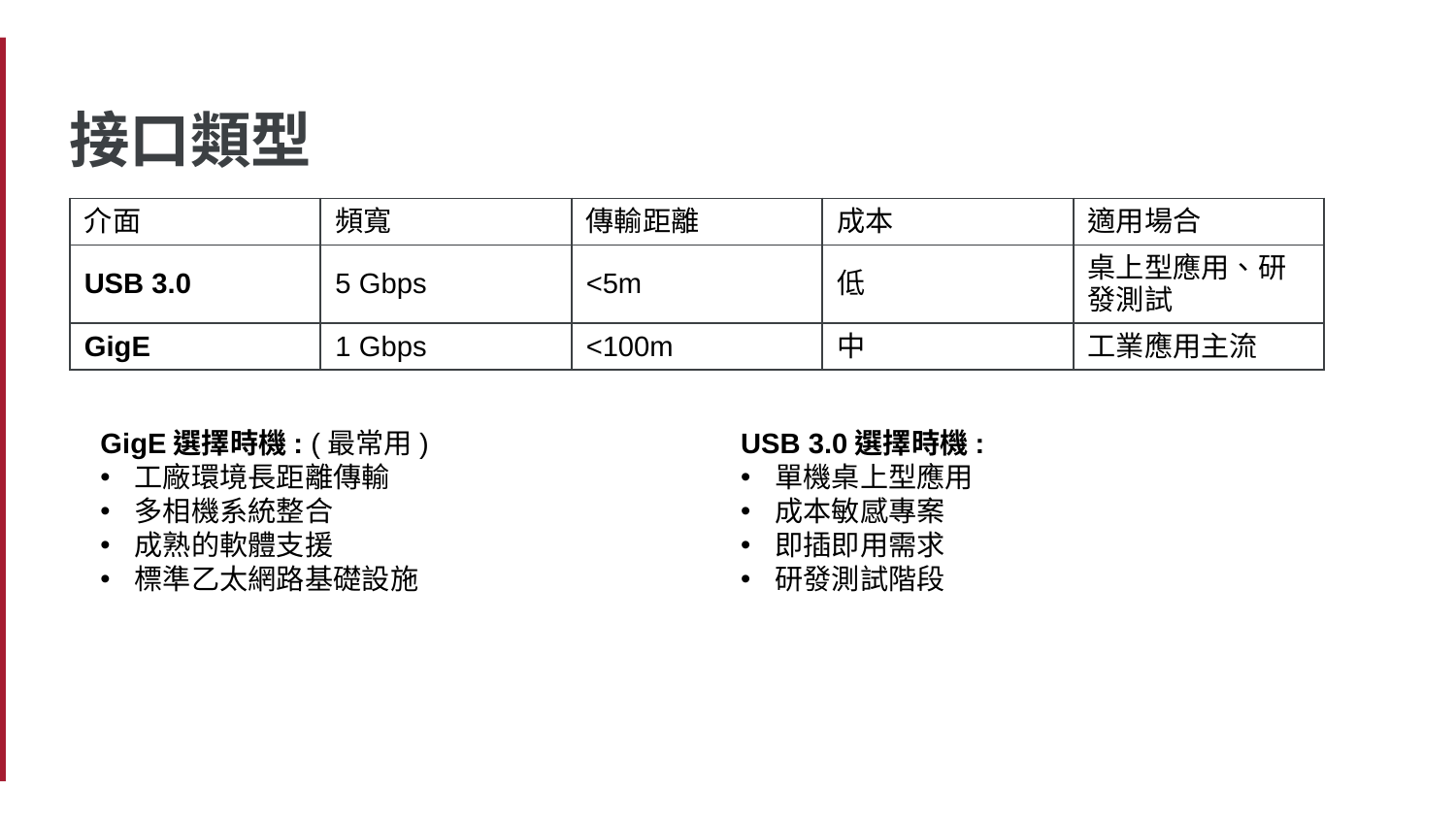

# 接口類型

| 介面 | 頻寬 | 傳輸距離 | 成本 | 適用場合 |
| --- | --- | --- | --- | --- |
| USB 3.0 | 5 Gbps | <5m | 低 | 桌上型應用、研發測試 |
| GigE | 1 Gbps | <100m | 中 | 工業應用主流 |
GigE選擇時機: (最常用)
工廠環境長距離傳輸
多相機系統整合
成熟的軟體支援
標準乙太網路基礎設施
USB 3.0選擇時機:
單機桌上型應用
成本敏感專案
即插即用需求
研發測試階段